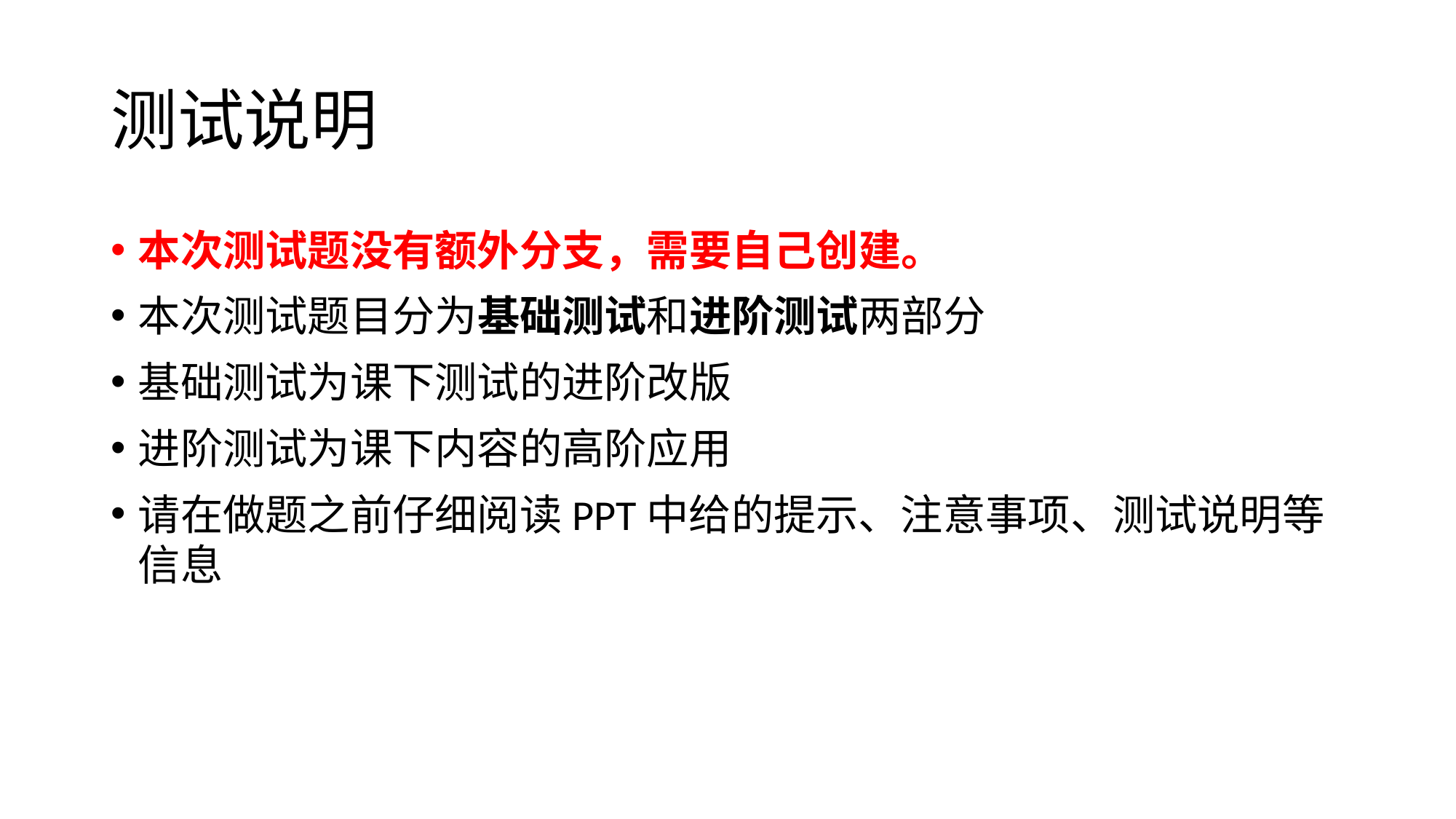

# 测试说明
本次测试题没有额外分支，需要自己创建。
本次测试题目分为基础测试和进阶测试两部分
基础测试为课下测试的进阶改版
进阶测试为课下内容的高阶应用
请在做题之前仔细阅读PPT中给的提示、注意事项、测试说明等信息